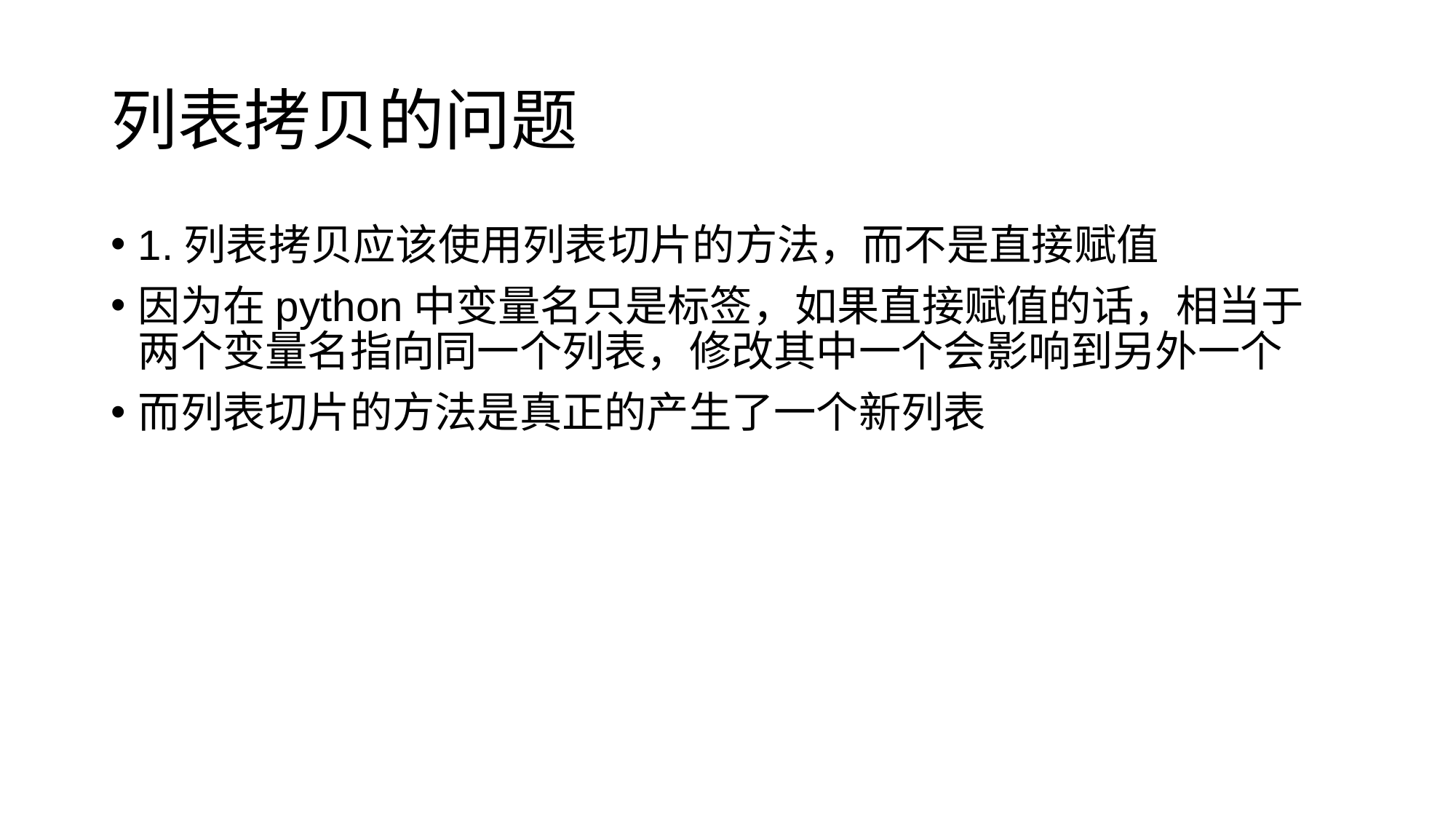

# 列表拷贝的问题
1.列表拷贝应该使用列表切片的方法，而不是直接赋值
因为在python中变量名只是标签，如果直接赋值的话，相当于两个变量名指向同一个列表，修改其中一个会影响到另外一个
而列表切片的方法是真正的产生了一个新列表